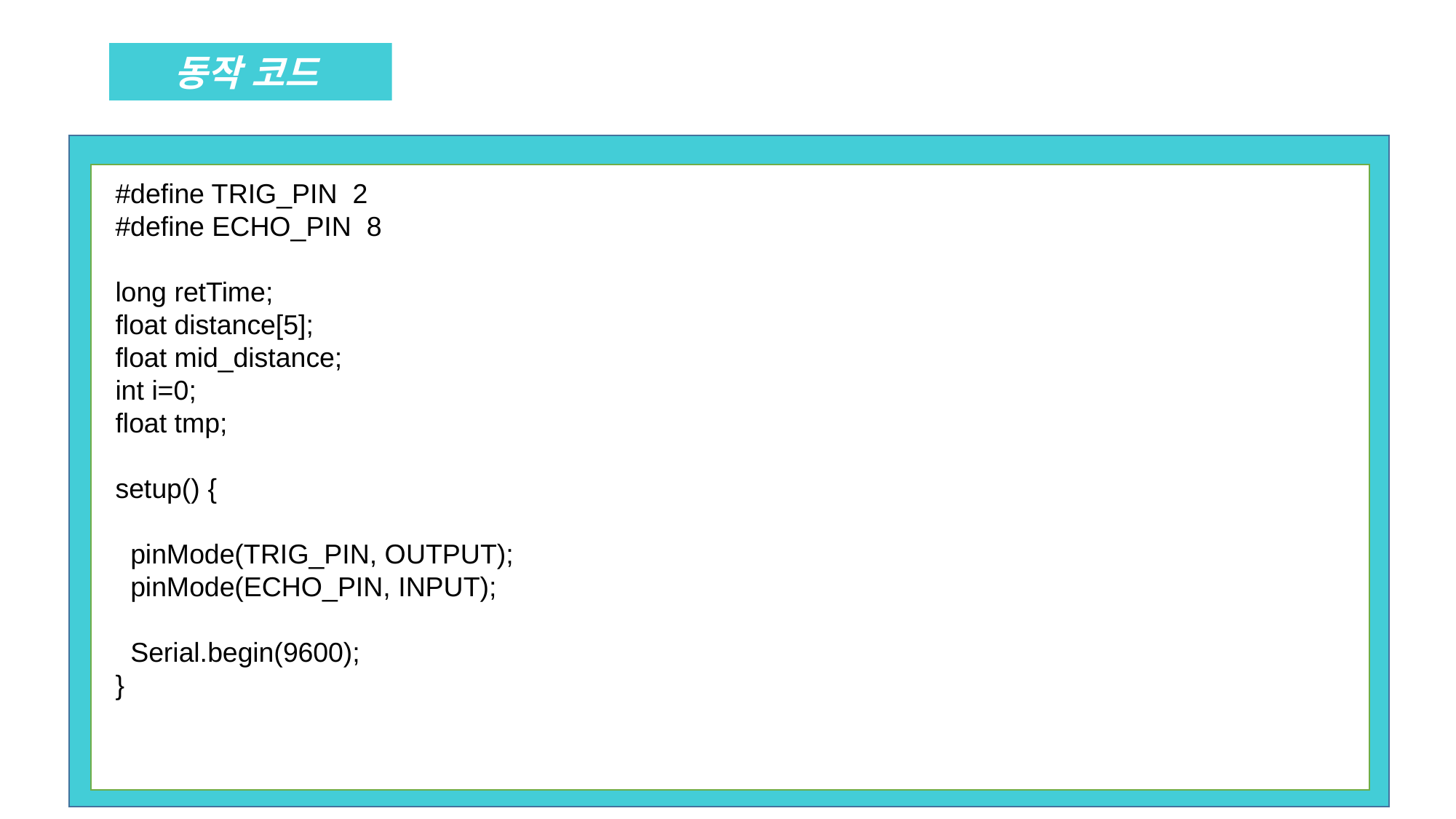

동작 코드

#define TRIG_PIN  2
#define ECHO_PIN  8

long retTime;
float distance[5];
float mid_distance;
int i=0;
float tmp;

setup() {

  pinMode(TRIG_PIN, OUTPUT);
  pinMode(ECHO_PIN, INPUT);

  Serial.begin(9600);
}